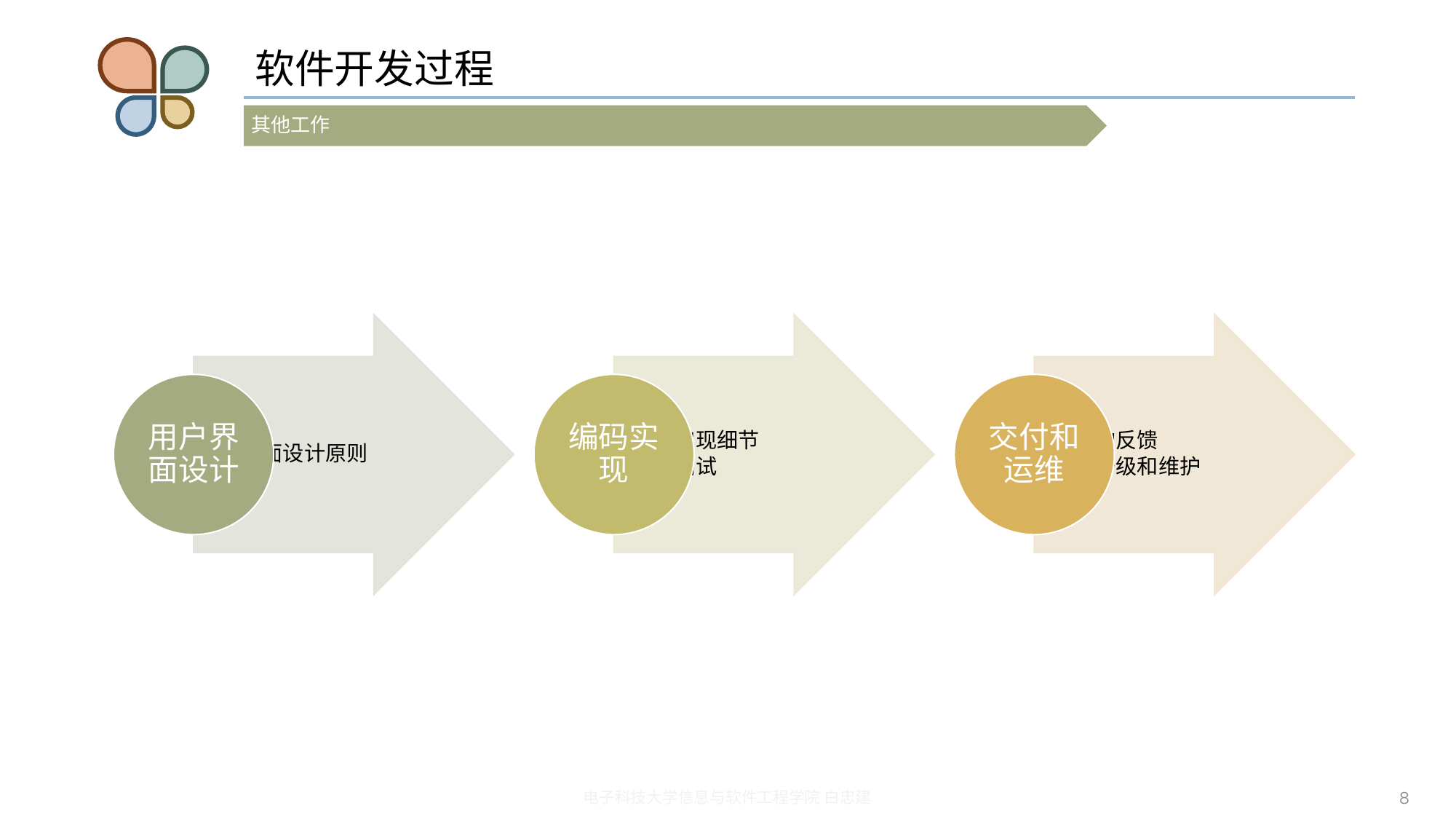

# 软件开发过程
其他工作
人机界面设计原则
用户界面设计
添加实现细节
代码测试
编码实现
用户的反馈
系统升级和维护
交付和运维
8